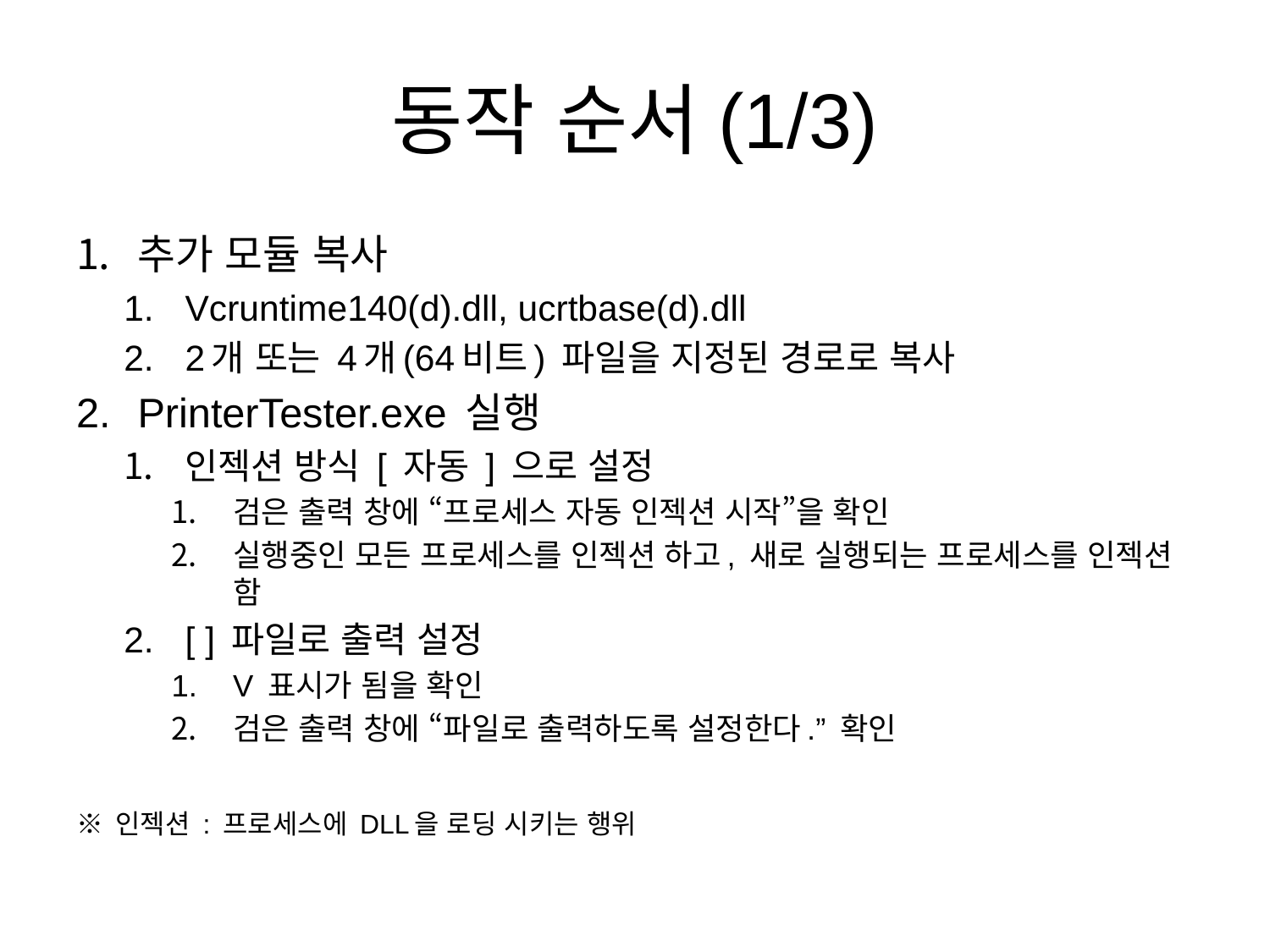

# 동작 순서(1/3)
추가 모듈 복사
Vcruntime140(d).dll, ucrtbase(d).dll
2개 또는 4개(64비트) 파일을 지정된 경로로 복사
PrinterTester.exe 실행
인젝션 방식 [ 자동 ] 으로 설정
검은 출력 창에 “프로세스 자동 인젝션 시작”을 확인
실행중인 모든 프로세스를 인젝션 하고, 새로 실행되는 프로세스를 인젝션 함
[ ] 파일로 출력 설정
V 표시가 됨을 확인
검은 출력 창에 “파일로 출력하도록 설정한다.” 확인

※ 인젝션 : 프로세스에 DLL을 로딩 시키는 행위